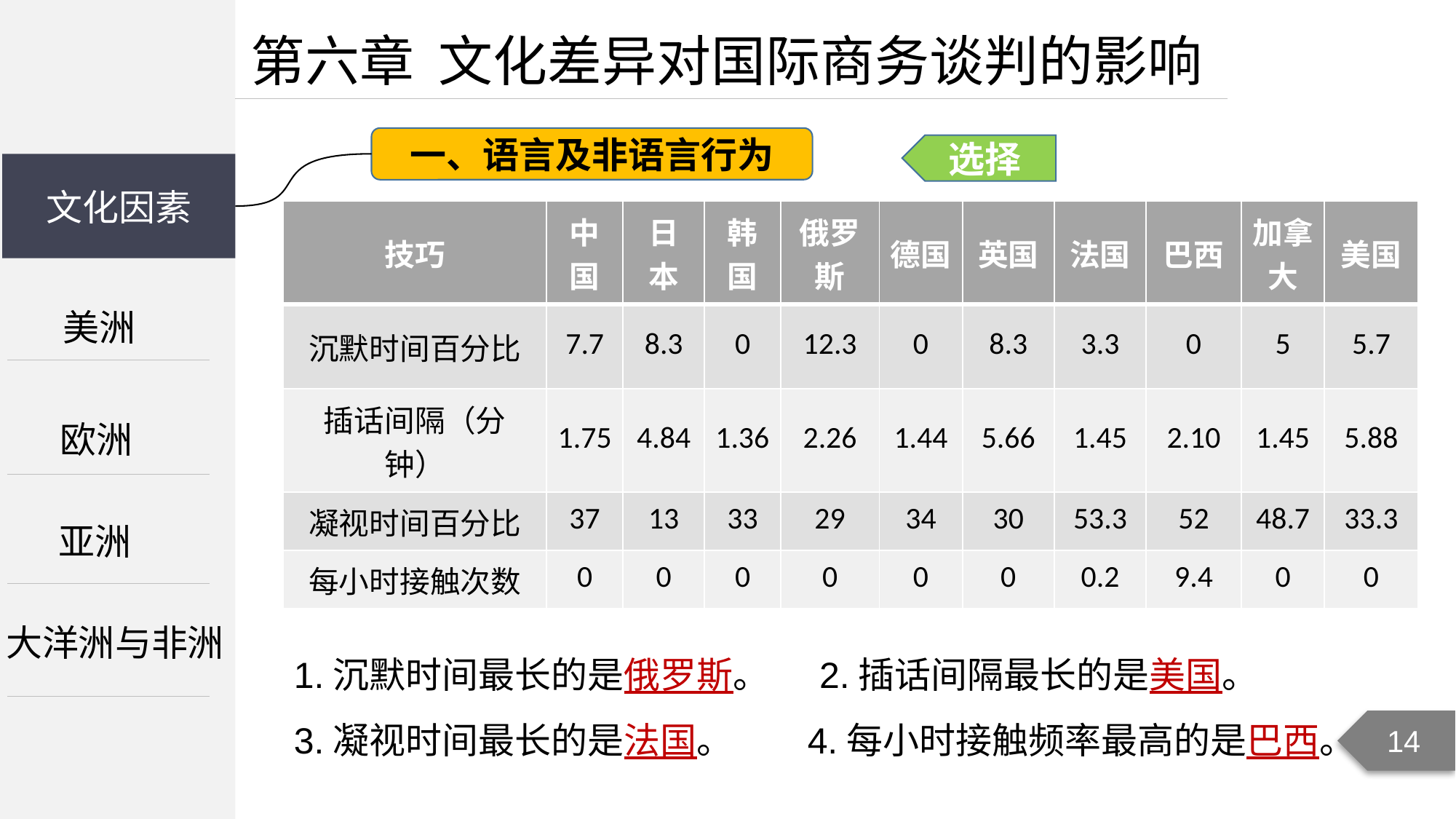

第六章  文化差异对国际商务谈判的影响
一、语言及非语言行为
选择
文化因素
| 技巧 | 中国 | 日本 | 韩国 | 俄罗斯 | 德国 | 英国 | 法国 | 巴西 | 加拿大 | 美国 |
| --- | --- | --- | --- | --- | --- | --- | --- | --- | --- | --- |
| 沉默时间百分比 | 7.7 | 8.3 | 0 | 12.3 | 0 | 8.3 | 3.3 | 0 | 5 | 5.7 |
| 插话间隔（分钟） | 1.75 | 4.84 | 1.36 | 2.26 | 1.44 | 5.66 | 1.45 | 2.10 | 1.45 | 5.88 |
| 凝视时间百分比 | 37 | 13 | 33 | 29 | 34 | 30 | 53.3 | 52 | 48.7 | 33.3 |
| 每小时接触次数 | 0 | 0 | 0 | 0 | 0 | 0 | 0.2 | 9.4 | 0 | 0 |
美洲
欧洲
亚洲
大洋洲与非洲
1.沉默时间最长的是俄罗斯。     2.插话间隔最长的是美国。
3.凝视时间最长的是法国。        4.每小时接触频率最高的是巴西。
14